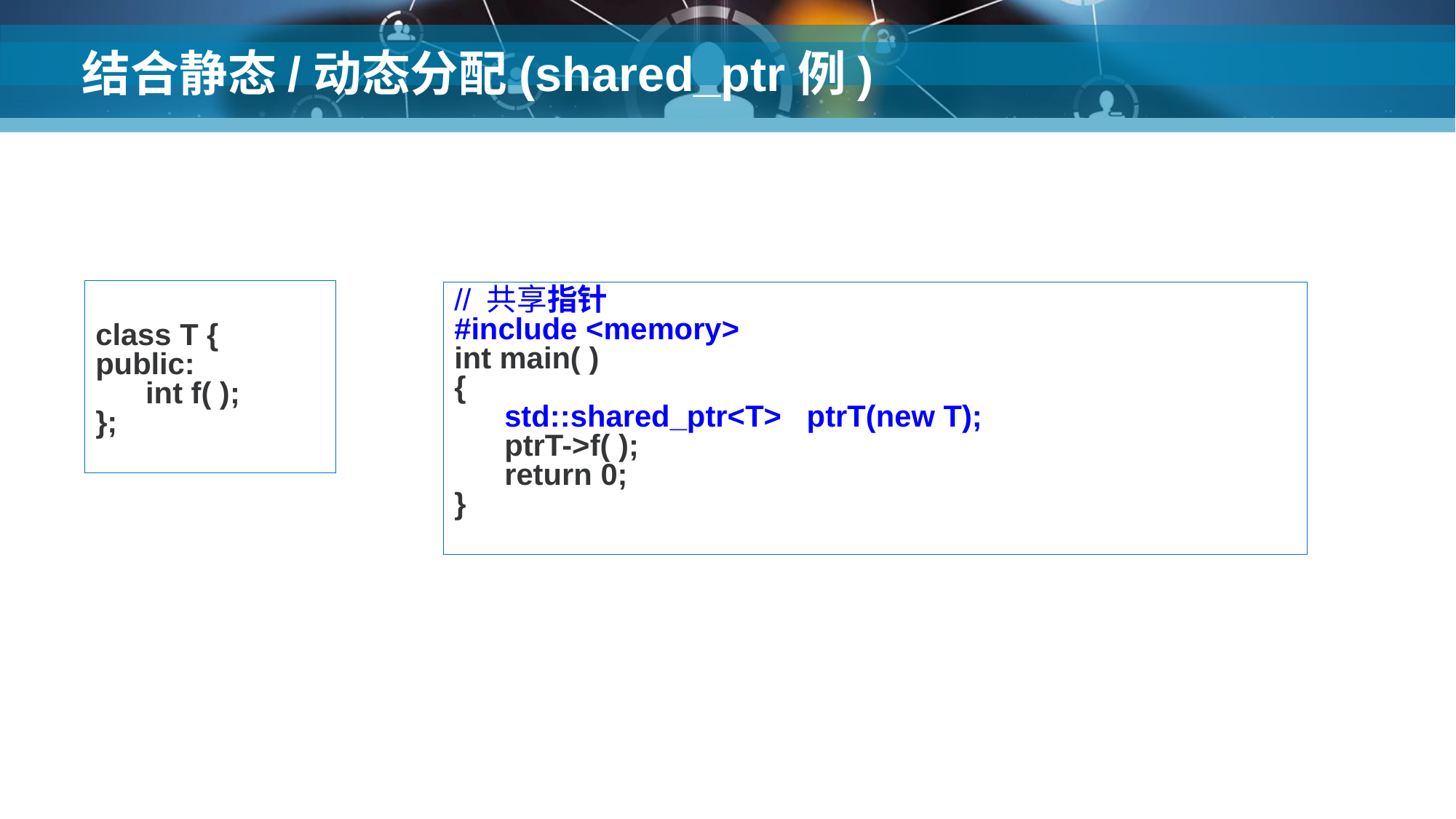

# 结合静态/动态分配(shared_ptr例)

class T {
public:
      int f( );
};
// 共享指针
#include <memory>
int main( )
{
      std::shared_ptr<T>   ptrT(new T);
      ptrT->f( );
      return 0;
}